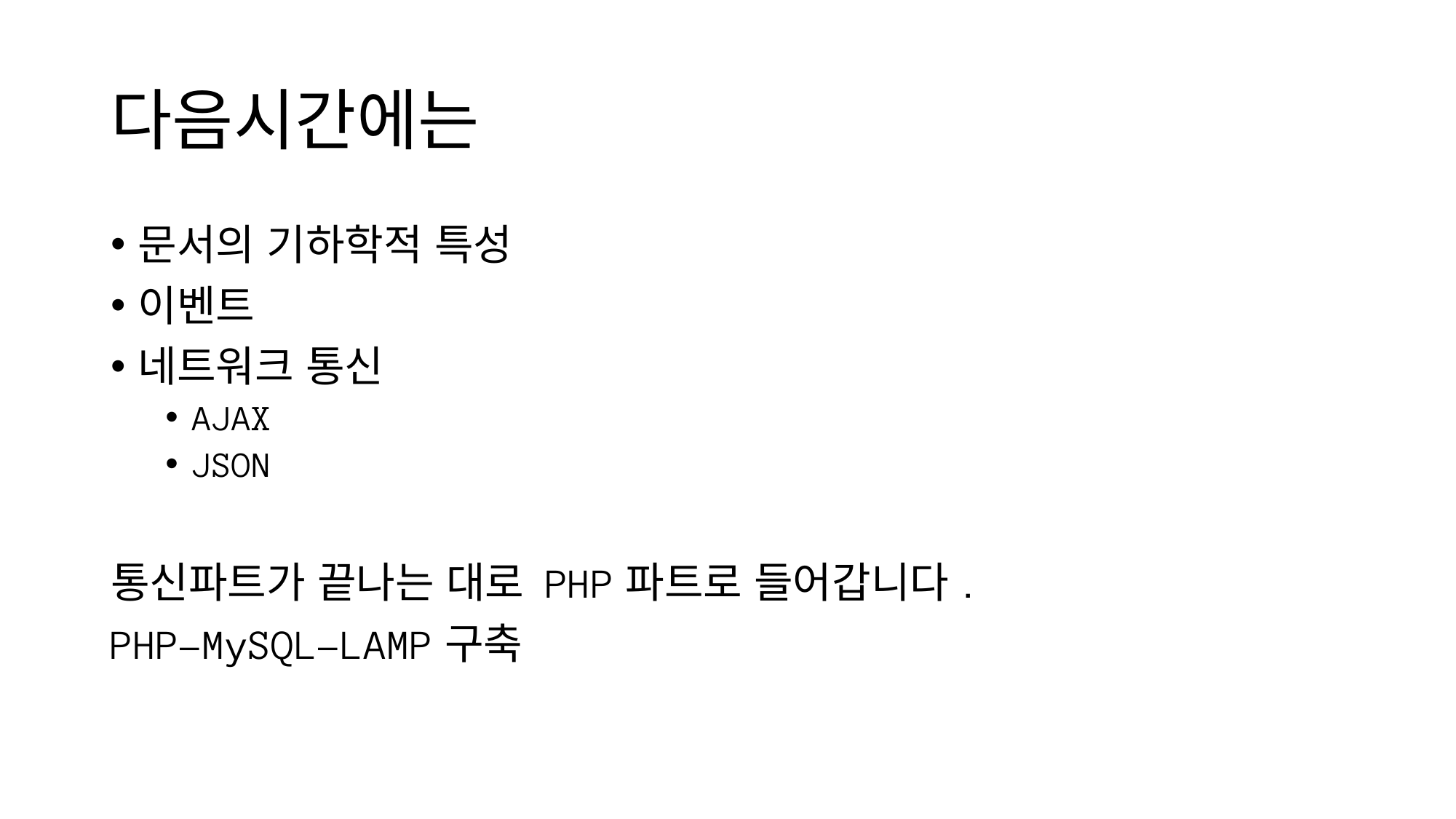

# 다음시간에는
문서의 기하학적 특성
이벤트
네트워크 통신
AJAX
JSON

통신파트가 끝나는 대로 PHP파트로 들어갑니다.
PHP-MySQL-LAMP구축